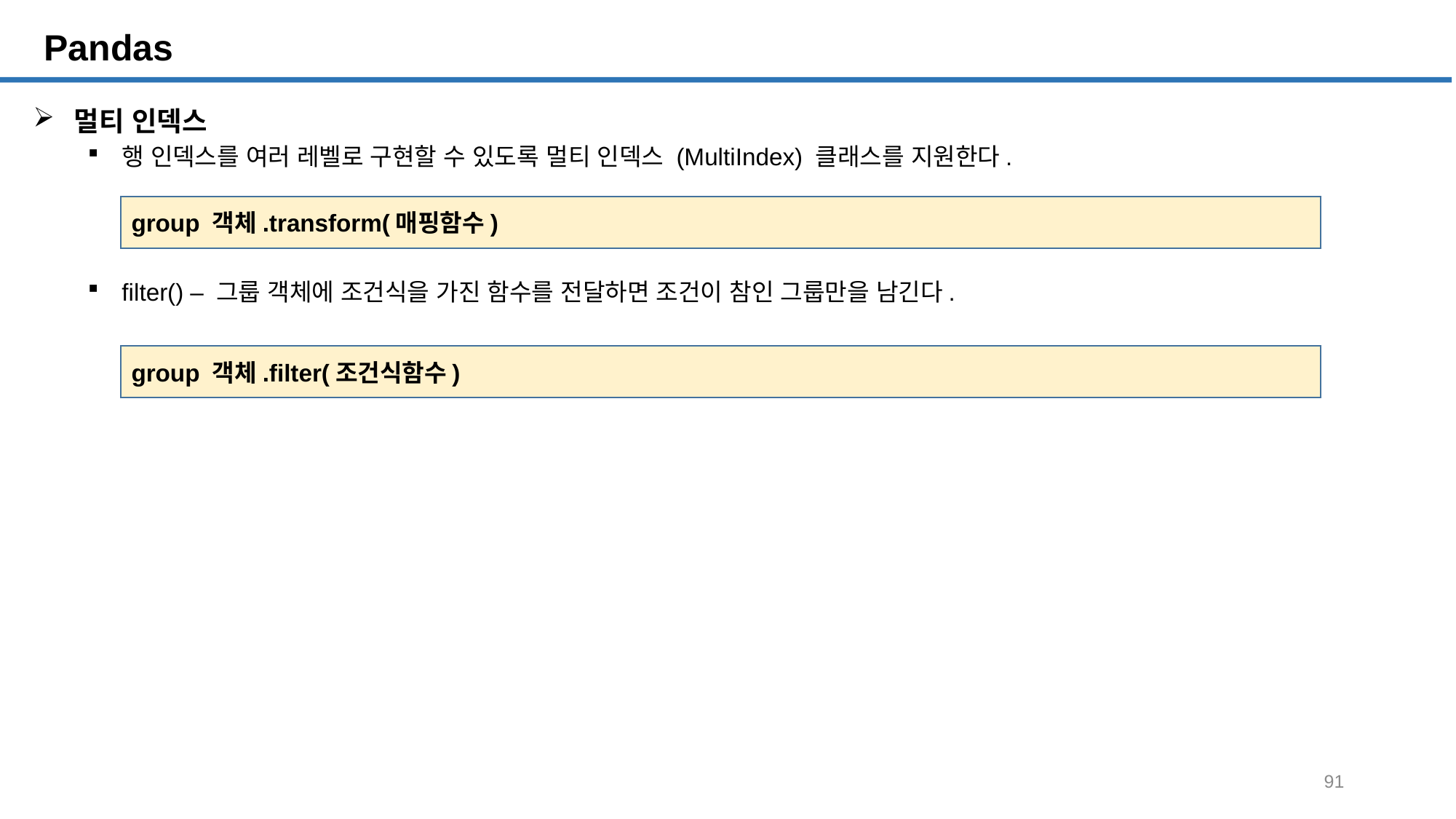

SQL 튜닝 개요
# Pandas

멀티 인덱스
행 인덱스를 여러 레벨로 구현할 수 있도록 멀티 인덱스 (MultiIndex) 클래스를 지원한다.

filter() – 그룹 객체에 조건식을 가진 함수를 전달하면 조건이 참인 그룹만을 남긴다.

group 객체.transform(매핑함수)
group 객체.filter(조건식함수)
91